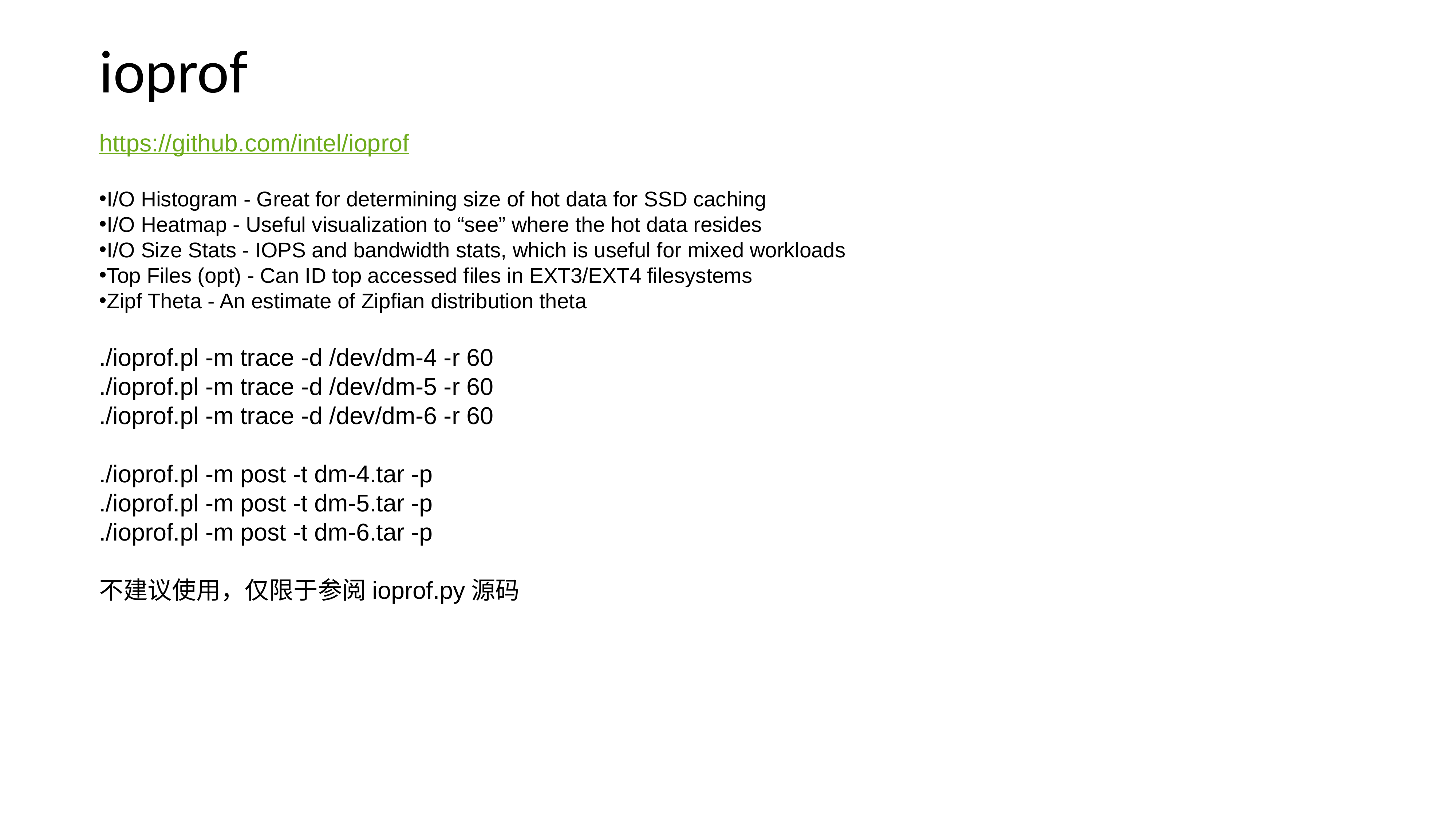

ioprof
https://github.com/intel/ioprof

I/O Histogram - Great for determining size of hot data for SSD caching
I/O Heatmap - Useful visualization to “see” where the hot data resides
I/O Size Stats - IOPS and bandwidth stats, which is useful for mixed workloads
Top Files (opt) - Can ID top accessed files in EXT3/EXT4 filesystems
Zipf Theta - An estimate of Zipfian distribution theta

./ioprof.pl -m trace -d /dev/dm-4 -r 60
./ioprof.pl -m trace -d /dev/dm-5 -r 60
./ioprof.pl -m trace -d /dev/dm-6 -r 60

./ioprof.pl -m post -t dm-4.tar -p
./ioprof.pl -m post -t dm-5.tar -p
./ioprof.pl -m post -t dm-6.tar -p

不建议使用，仅限于参阅ioprof.py源码